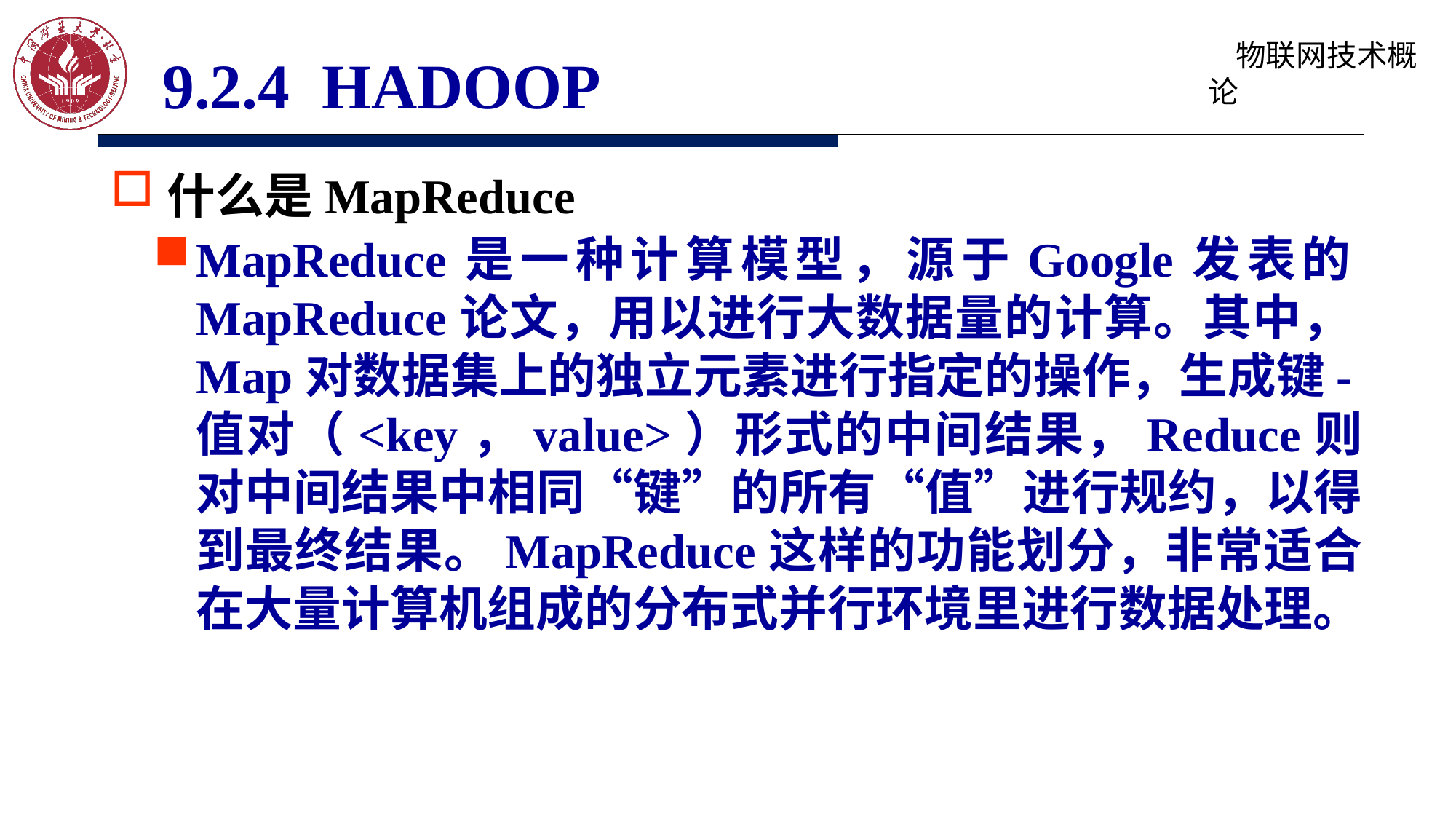

9.2.4  HADOOP
什么是MapReduce
MapReduce是一种计算模型，源于Google发表的MapReduce论文，用以进行大数据量的计算。其中，Map对数据集上的独立元素进行指定的操作，生成键-值对（<key，value>）形式的中间结果，Reduce则对中间结果中相同“键”的所有“值”进行规约，以得到最终结果。MapReduce这样的功能划分，非常适合在大量计算机组成的分布式并行环境里进行数据处理。